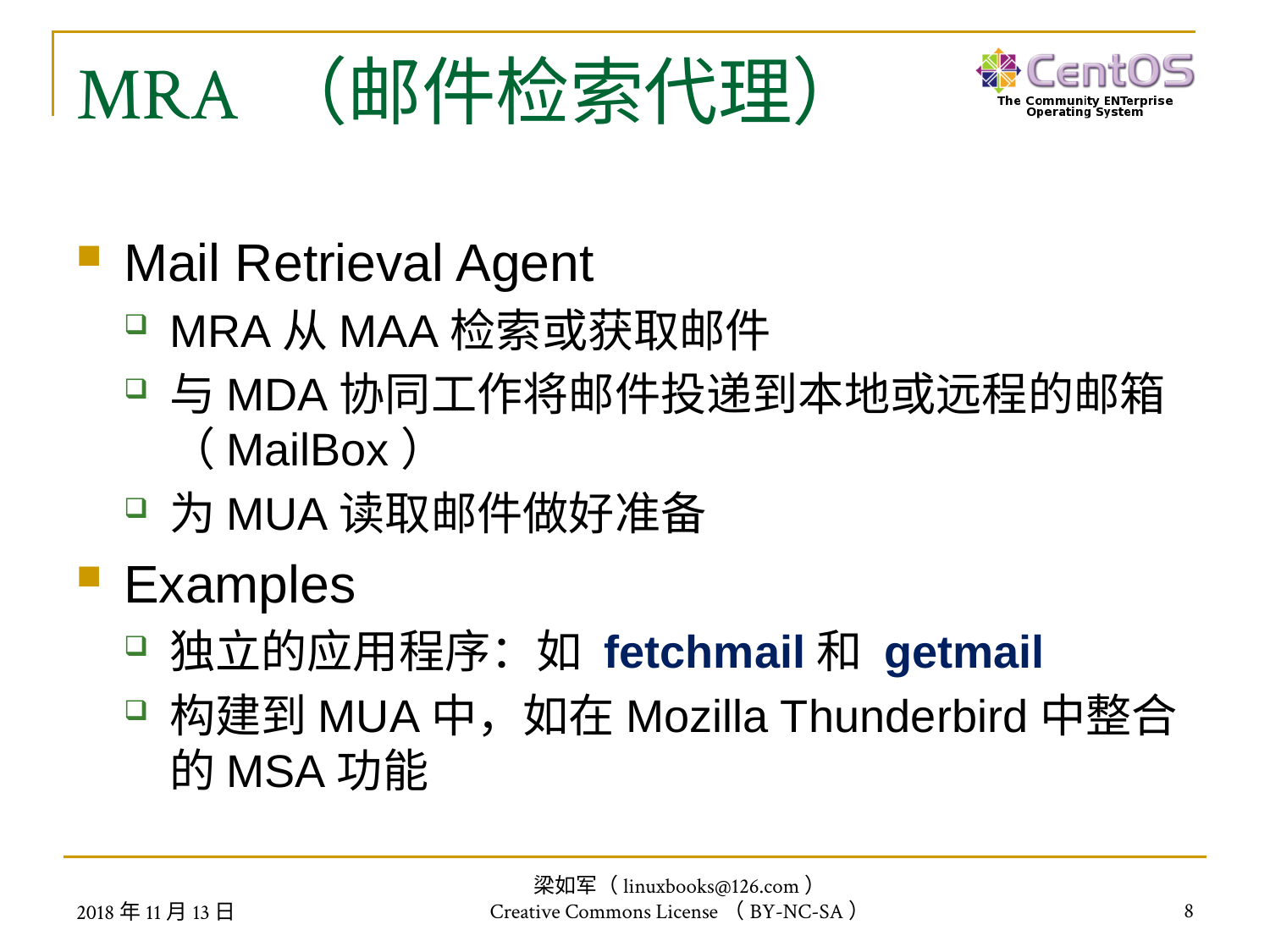

# MRA （邮件检索代理）
Mail Retrieval Agent
MRA从MAA检索或获取邮件
与MDA协同工作将邮件投递到本地或远程的邮箱（MailBox）
为MUA读取邮件做好准备
Examples
独立的应用程序：如 fetchmail和 getmail
构建到MUA中，如在Mozilla Thunderbird中整合的MSA功能
梁如军（linuxbooks@126.com）
Creative Commons License（BY-NC-SA）
2018年11月13日
8